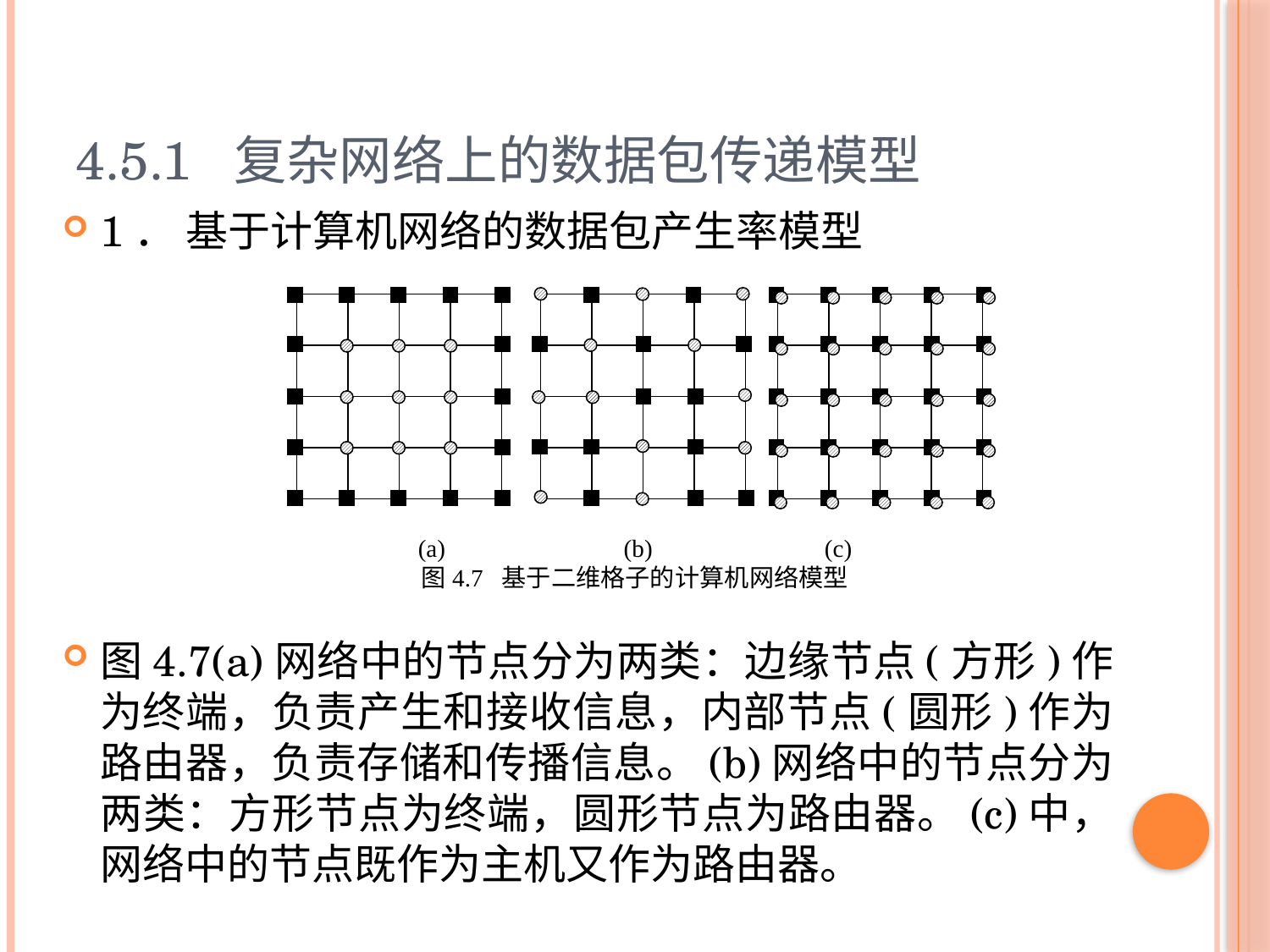

# 4.5.1  复杂网络上的数据包传递模型
1． 基于计算机网络的数据包产生率模型

图4.7(a)网络中的节点分为两类：边缘节点(方形)作为终端，负责产生和接收信息，内部节点(圆形)作为路由器，负责存储和传播信息。(b)网络中的节点分为两类：方形节点为终端，圆形节点为路由器。(c)中，网络中的节点既作为主机又作为路由器。

(a)                             (b)                            (c)
图4.7  基于二维格子的计算机网络模型